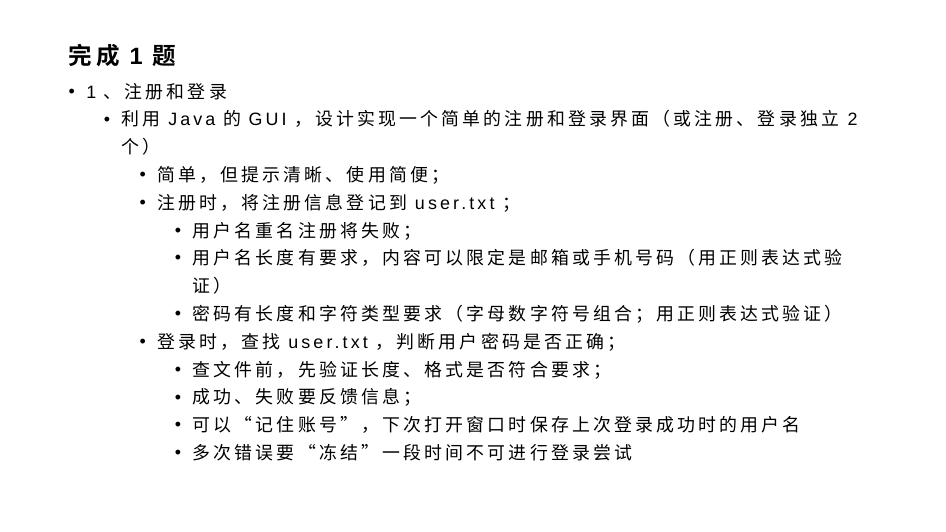

# 完成1题
1、注册和登录
利用Java的GUI，设计实现一个简单的注册和登录界面（或注册、登录独立2个）
简单，但提示清晰、使用简便；
注册时，将注册信息登记到user.txt；
用户名重名注册将失败；
用户名长度有要求，内容可以限定是邮箱或手机号码（用正则表达式验证）
密码有长度和字符类型要求（字母数字符号组合；用正则表达式验证）
登录时，查找user.txt，判断用户密码是否正确；
查文件前，先验证长度、格式是否符合要求；
成功、失败要反馈信息；
可以“记住账号”，下次打开窗口时保存上次登录成功时的用户名
多次错误要“冻结”一段时间不可进行登录尝试